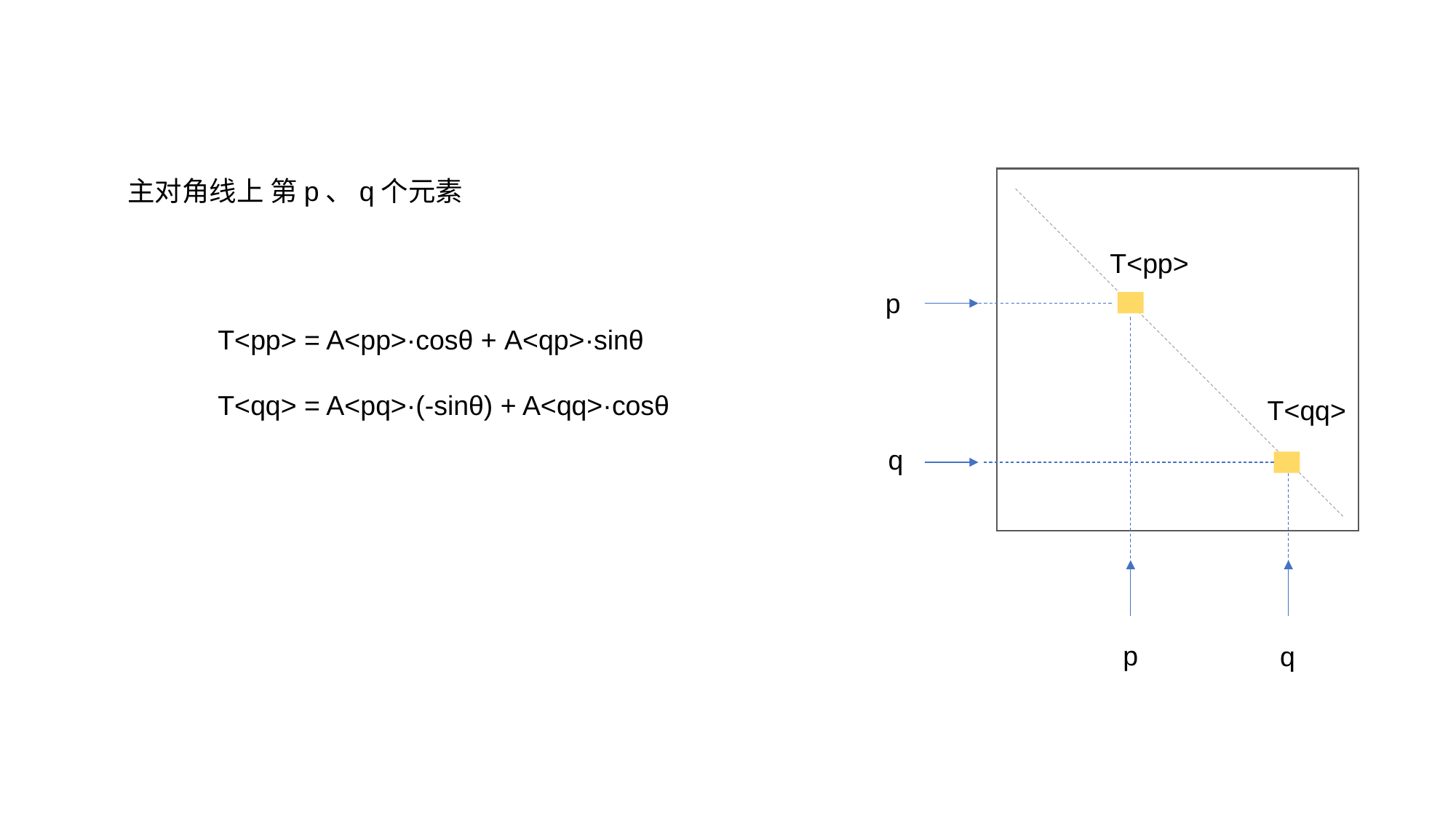

主对角线上 第p、q个元素

T<pp>
p

T<pp> = A<pp>·cosθ + A<qp>·sinθ

T<qq> = A<pq>·(-sinθ) + A<qq>·cosθ
T<qq>
q

p
q